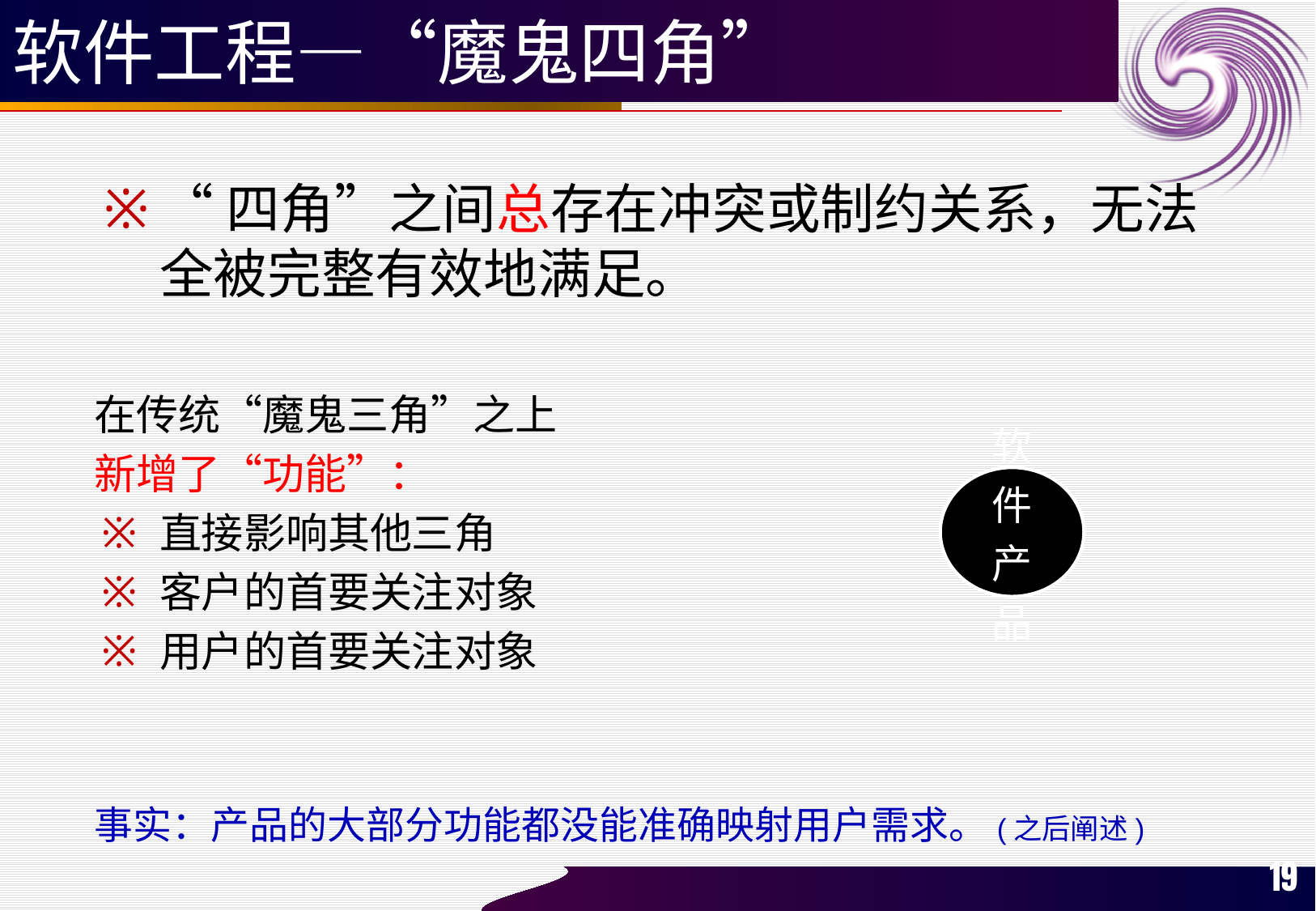

# 软件工程—“魔鬼四角”
“四角”之间总存在冲突或制约关系，无法全被完整有效地满足。

在传统“魔鬼三角”之上
新增了“功能”：
直接影响其他三角
客户的首要关注对象
用户的首要关注对象

事实：产品的大部分功能都没能准确映射用户需求。(之后阐述)
软件
产品
功能
19